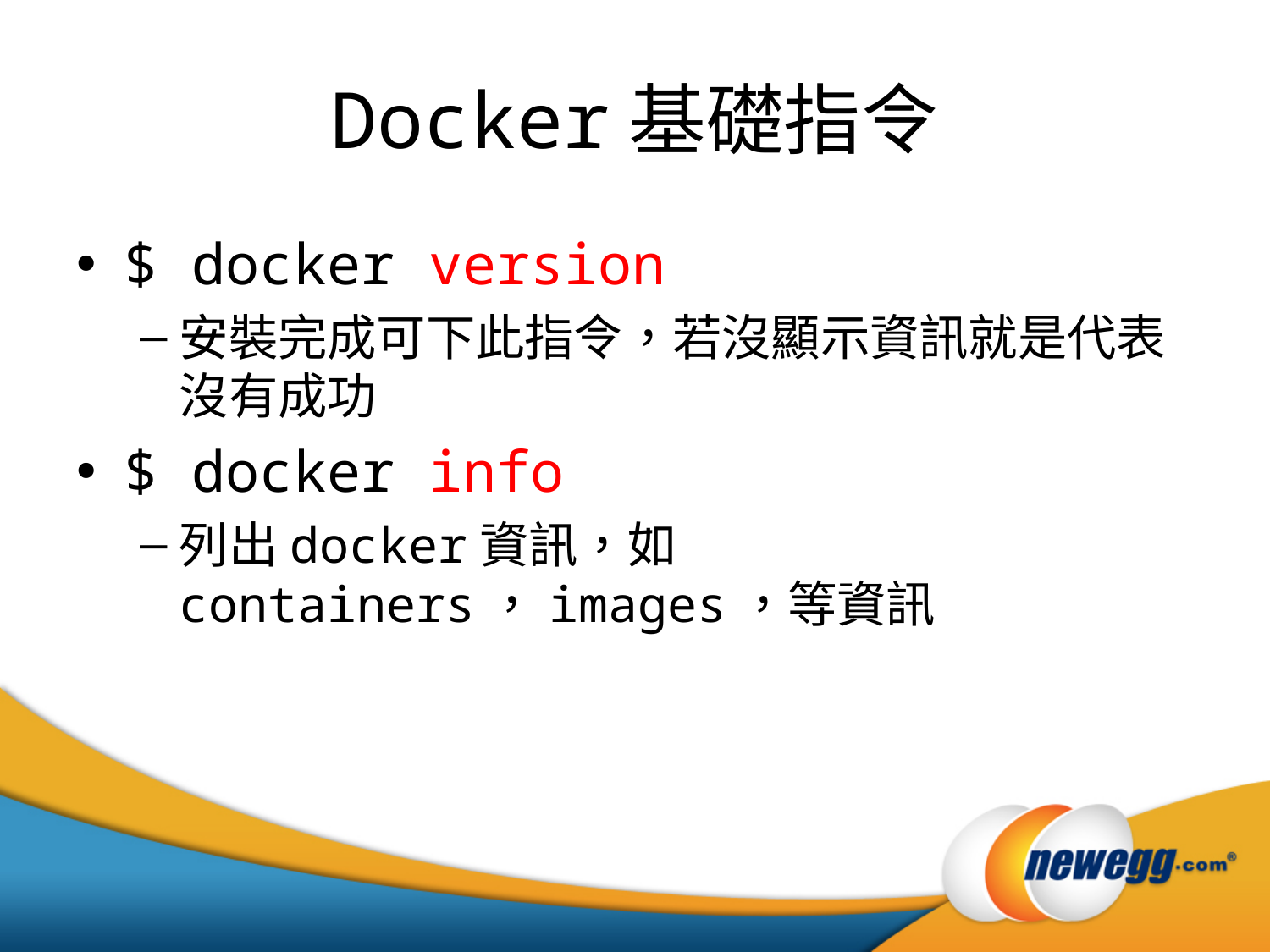

# Docker基礎指令
$ docker version
安裝完成可下此指令，若沒顯示資訊就是代表沒有成功
$ docker info
列出docker資訊，如containers，images，等資訊